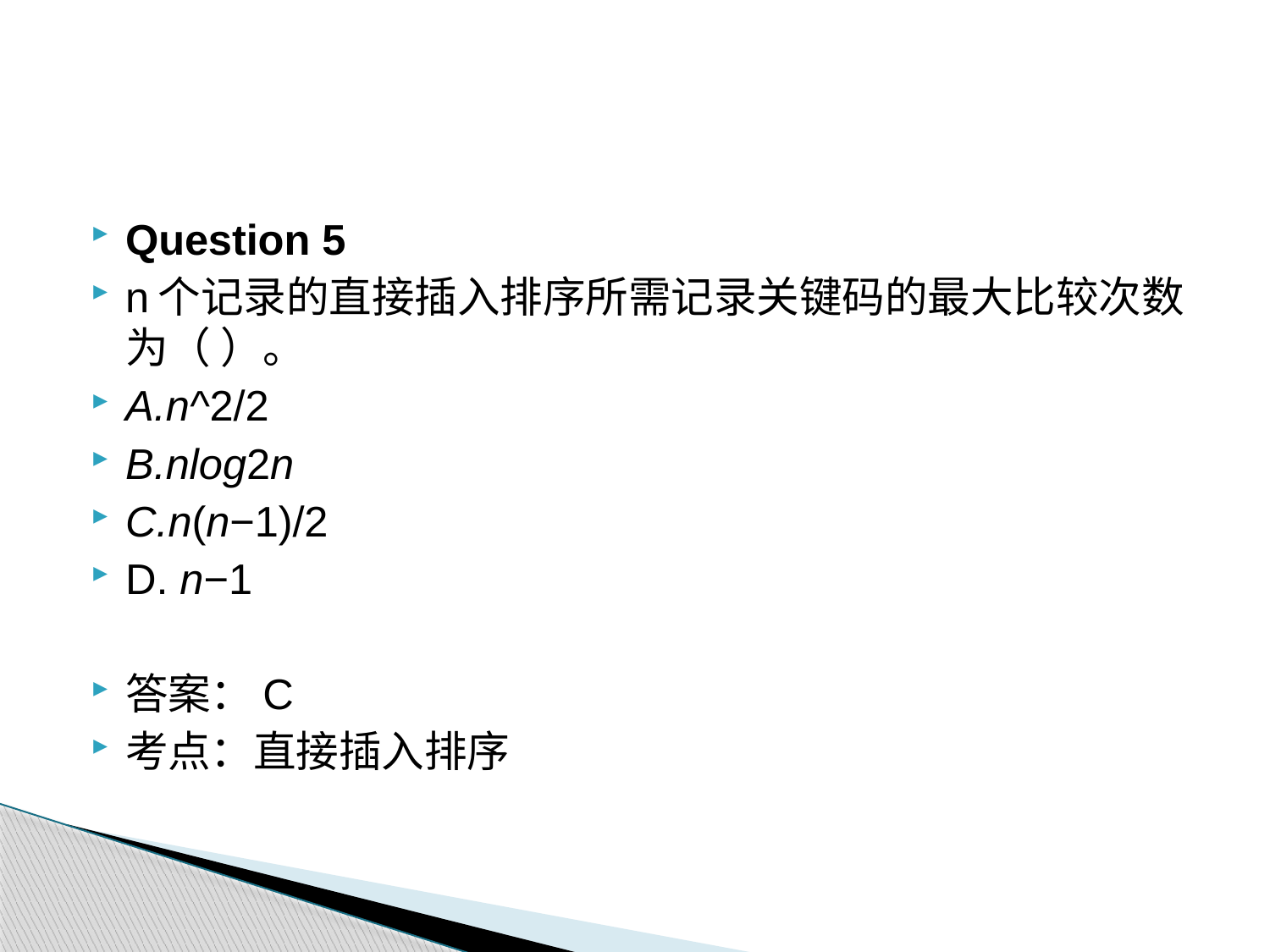

#
Question 5
n个记录的直接插入排序所需记录关键码的最大比较次数为（ ）。
A.n^2/2
B.nlog2n
C.n(n−1)/2
D. n−1

答案：C
考点：直接插入排序